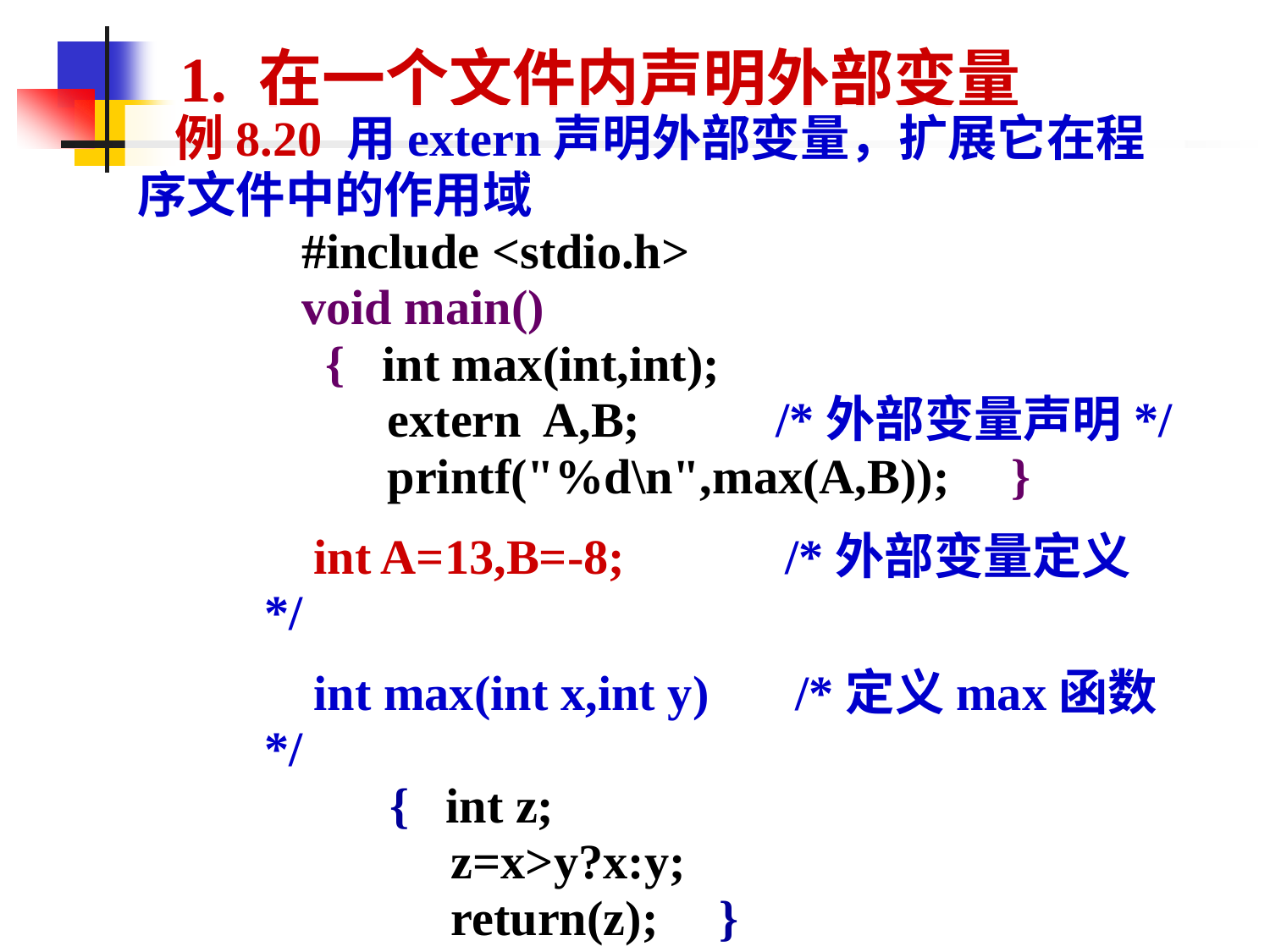

1. 在一个文件内声明外部变量
例8.20 用extern声明外部变量，扩展它在程序文件中的作用域
#include <stdio.h>
void main()
  {   int max(int,int);
       extern  A,B;           /*外部变量声明*/
       printf("%d\n",max(A,B));     }

 int A=13,B=-8;             /*外部变量定义*/

 int max(int x,int y)       /*定义max函数*/
  {   int z;
       z=x>y?x:y;
       return(z);     }